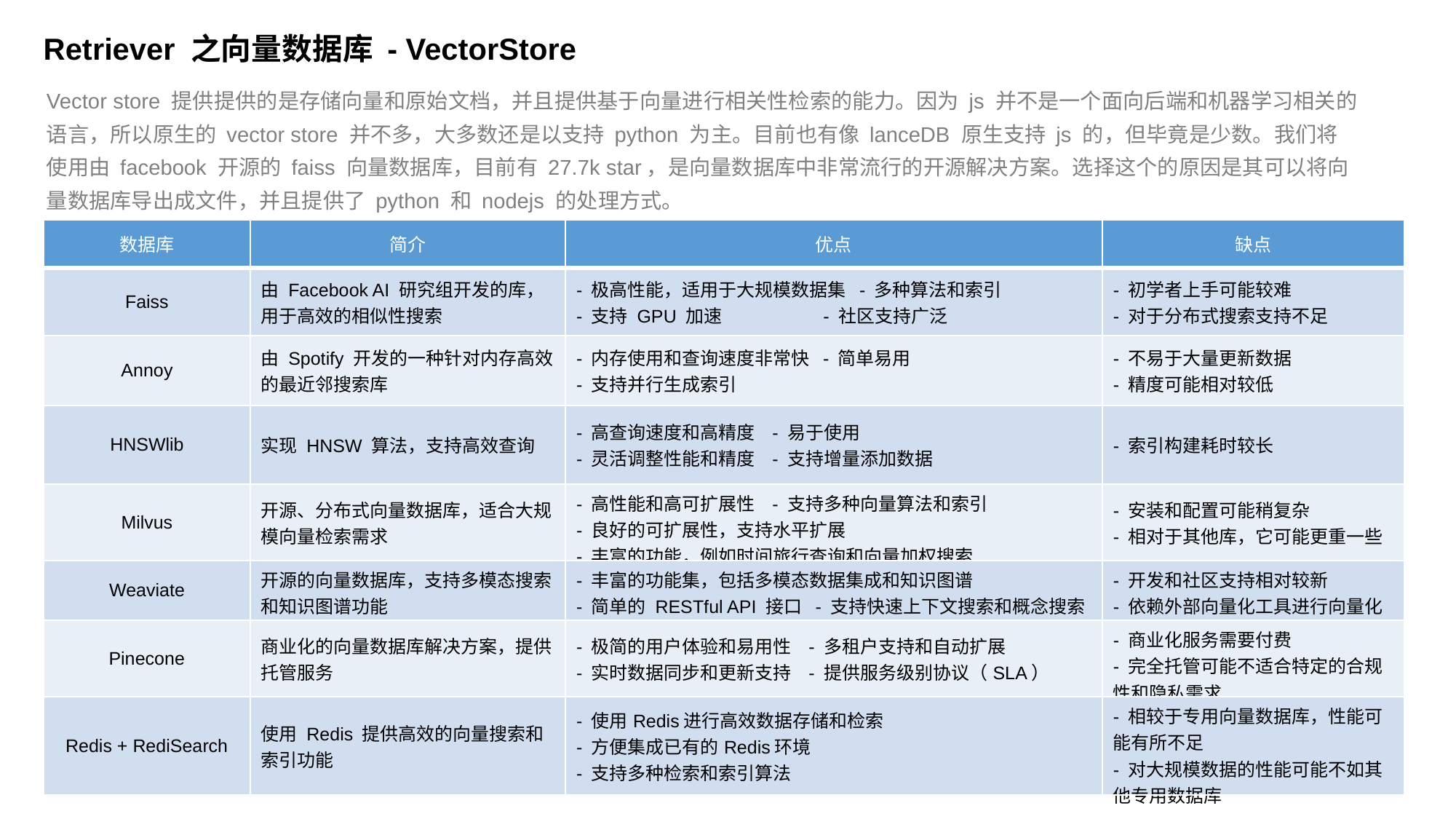

Retriever 之向量数据库 - VectorStore

Vector store 提供提供的是存储向量和原始文档，并且提供基于向量进行相关性检索的能力。因为 js 并不是一个面向后端和机器学习相关的语言，所以原生的 vector store 并不多，大多数还是以支持 python 为主。目前也有像 lanceDB 原生支持 js 的，但毕竟是少数。我们将使用由 facebook 开源的 faiss 向量数据库，目前有 27.7k star，是向量数据库中非常流行的开源解决方案。选择这个的原因是其可以将向量数据库导出成文件，并且提供了 python 和 nodejs 的处理方式。

| 数据库 | 简介 | 优点 | 缺点 |
| --- | --- | --- | --- |
| Faiss | 由 Facebook AI 研究组开发的库，用于高效的相似性搜索 | - 极高性能，适用于大规模数据集 - 多种算法和索引 - 支持 GPU 加速 - 社区支持广泛 | - 初学者上手可能较难 - 对于分布式搜索支持不足 |
| Annoy | 由 Spotify 开发的一种针对内存高效的最近邻搜索库 | - 内存使用和查询速度非常快 - 简单易用 - 支持并行生成索引 | - 不易于大量更新数据 - 精度可能相对较低 |
| HNSWlib | 实现 HNSW 算法，支持高效查询 | - 高查询速度和高精度 - 易于使用 - 灵活调整性能和精度 - 支持增量添加数据 | - 索引构建耗时较长 |
| Milvus | 开源、分布式向量数据库，适合大规模向量检索需求 | - 高性能和高可扩展性 - 支持多种向量算法和索引 - 良好的可扩展性，支持水平扩展 - 丰富的功能，例如时间旅行查询和向量加权搜索 | - 安装和配置可能稍复杂 - 相对于其他库，它可能更重一些 |
| Weaviate | 开源的向量数据库，支持多模态搜索和知识图谱功能 | - 丰富的功能集，包括多模态数据集成和知识图谱 - 简单的 RESTful API 接口 - 支持快速上下文搜索和概念搜索 | - 开发和社区支持相对较新 - 依赖外部向量化工具进行向量化 |
| Pinecone | 商业化的向量数据库解决方案，提供托管服务 | - 极简的用户体验和易用性 - 多租户支持和自动扩展 - 实时数据同步和更新支持 - 提供服务级别协议（SLA） | - 商业化服务需要付费 - 完全托管可能不适合特定的合规性和隐私需求 |
| Redis + RediSearch | 使用 Redis 提供高效的向量搜索和索引功能 | - 使用Redis进行高效数据存储和检索 - 方便集成已有的Redis环境 - 支持多种检索和索引算法 | - 相较于专用向量数据库，性能可能有所不足 - 对大规模数据的性能可能不如其他专用数据库 |